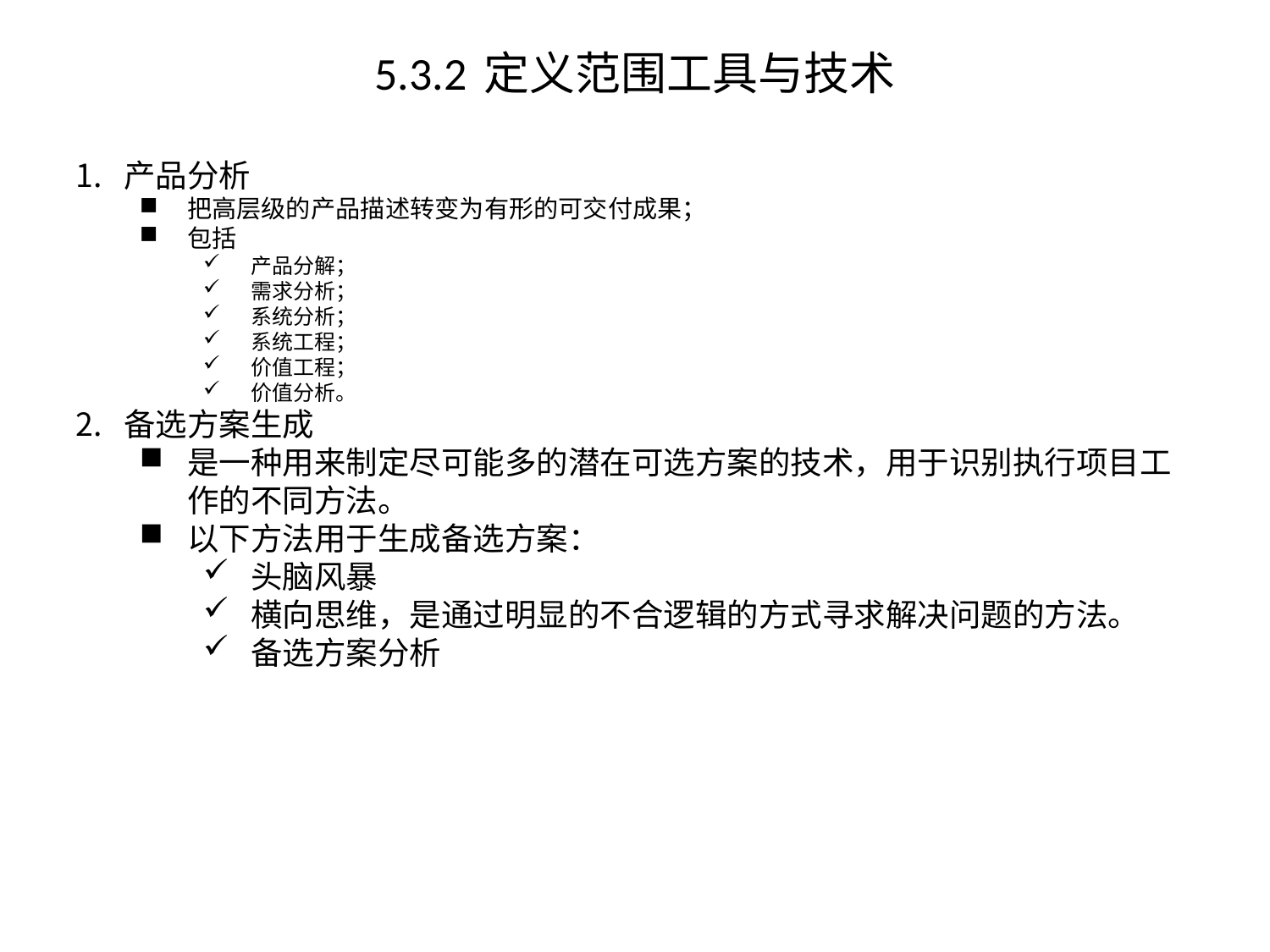

# 5.3.2 定义范围工具与技术
产品分析
把高层级的产品描述转变为有形的可交付成果；
包括
产品分解；
需求分析；
系统分析；
系统工程；
价值工程；
价值分析。
备选方案生成
是一种用来制定尽可能多的潜在可选方案的技术，用于识别执行项目工作的不同方法。
以下方法用于生成备选方案：
头脑风暴
横向思维，是通过明显的不合逻辑的方式寻求解决问题的方法。
备选方案分析